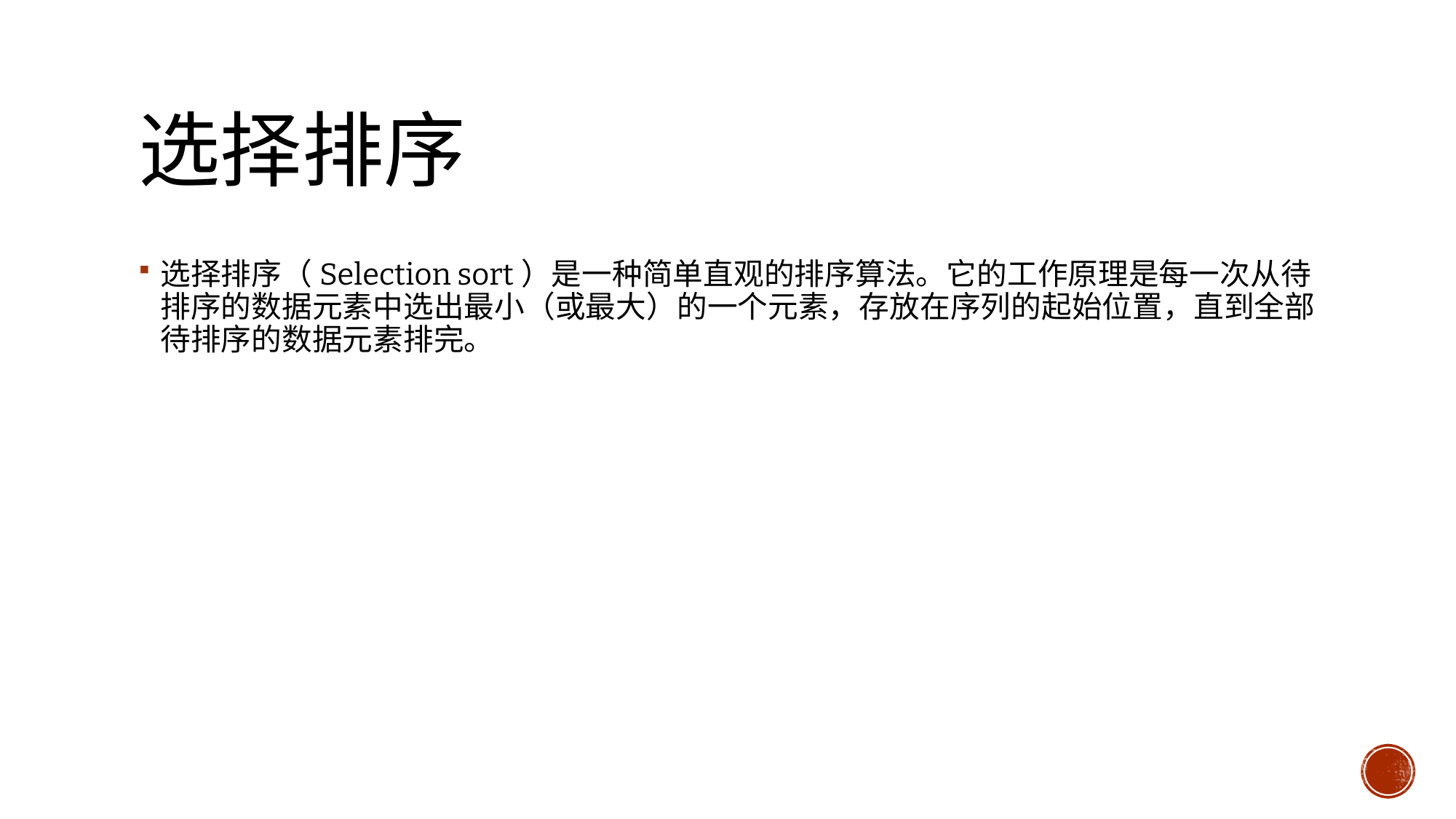

# 选择排序
选择排序（Selection sort）是一种简单直观的排序算法。它的工作原理是每一次从待排序的数据元素中选出最小（或最大）的一个元素，存放在序列的起始位置，直到全部待排序的数据元素排完。